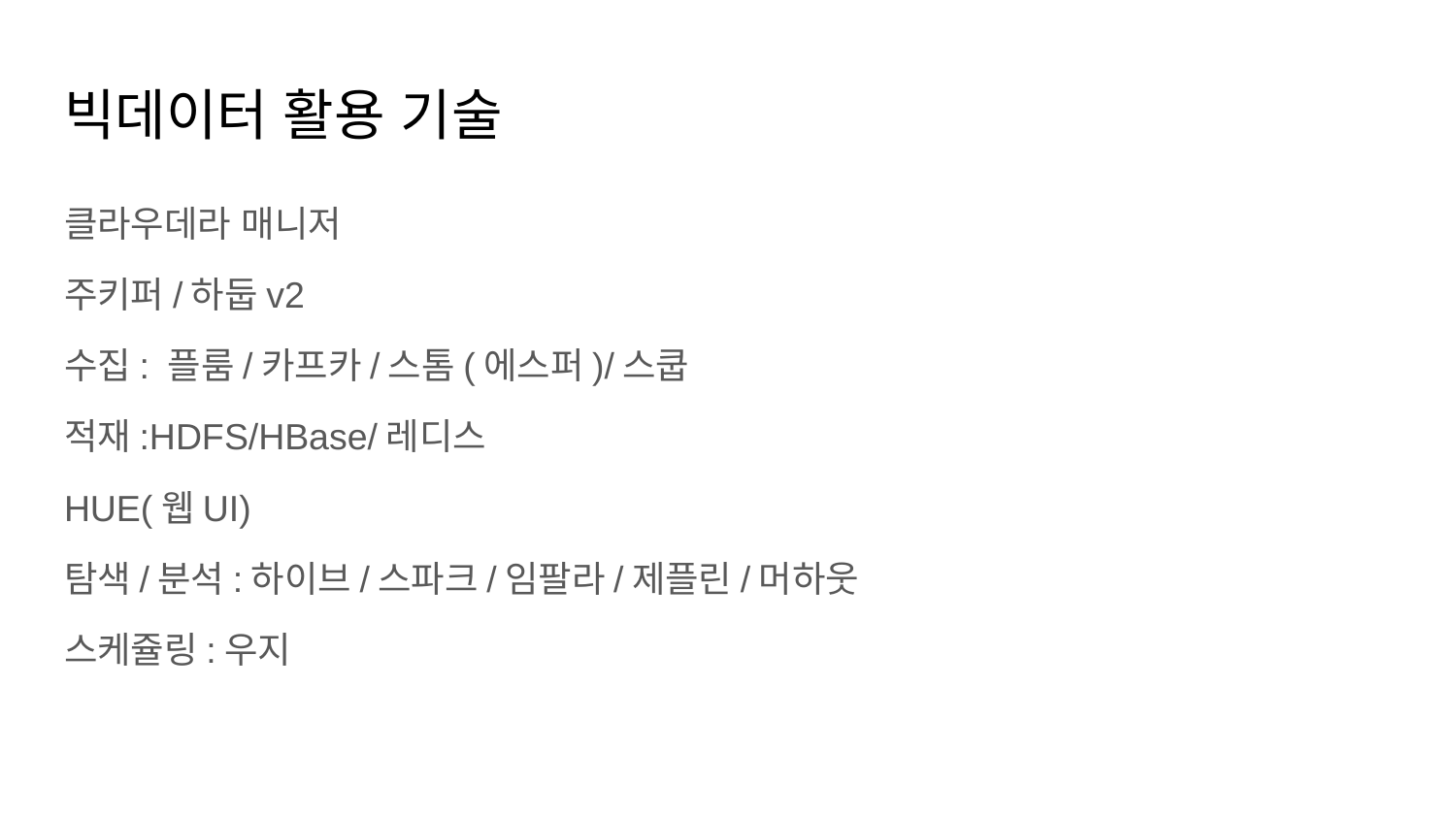

# 빅데이터 활용 기술
클라우데라 매니저
주키퍼/하둡v2
수집: 플룸/카프카/스톰(에스퍼)/스쿱
적재:HDFS/HBase/레디스
HUE(웹UI)
탐색/분석:하이브/스파크/임팔라/제플린/머하웃
스케쥴링:우지